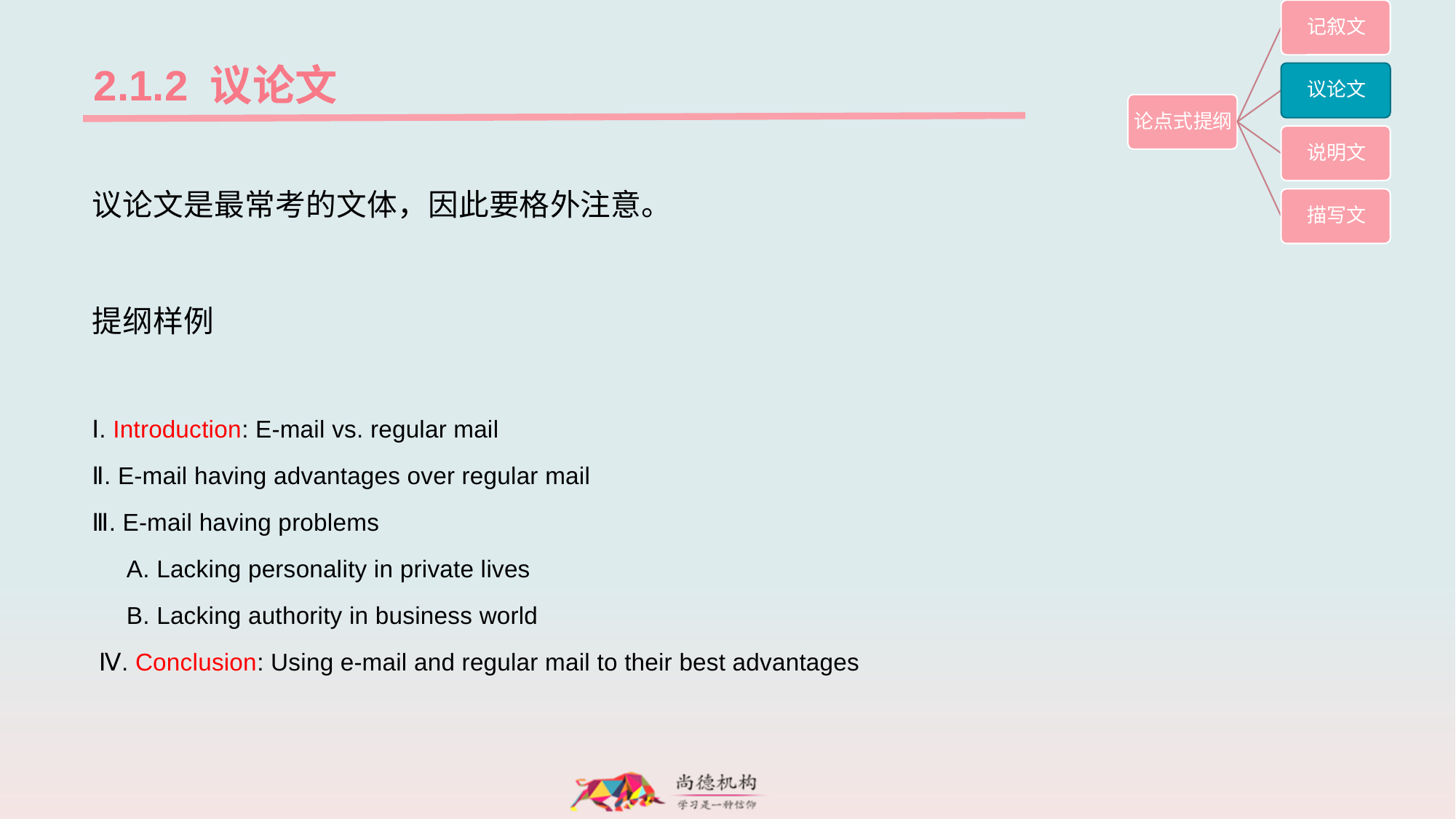

论点式提纲

记叙文

议论文

说明文

描写文
2.1.2 议论文
议论文是最常考的文体，因此要格外注意。

提纲样例

Ⅰ. Introduction: E-mail vs. regular mail
Ⅱ. E-mail having advantages over regular mail
Ⅲ. E-mail having problems
     A. Lacking personality in private lives
     B. Lacking authority in business world
 Ⅳ. Conclusion: Using e-mail and regular mail to their best advantages